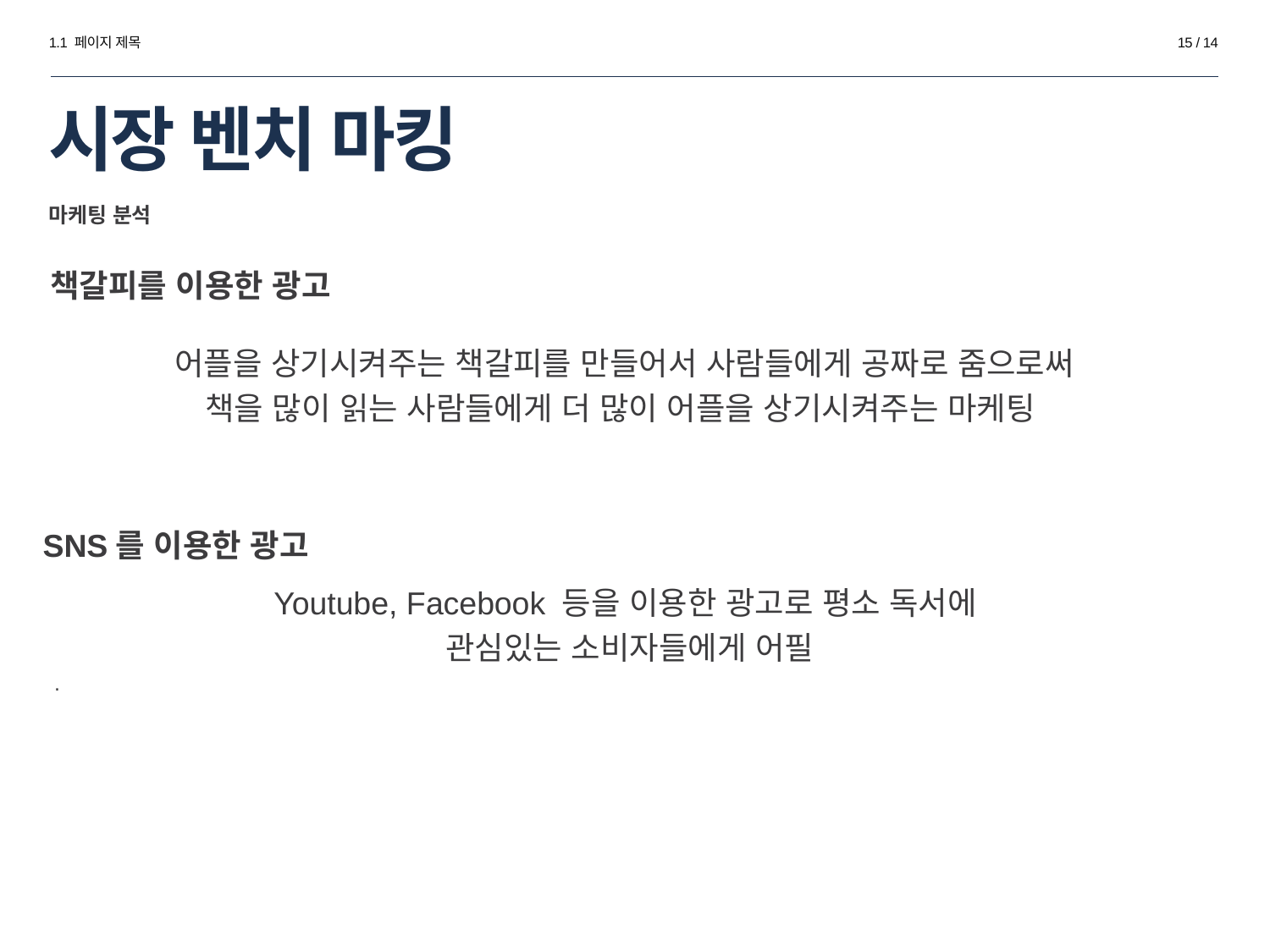

1.1 페이지 제목
15 / 14
# 시장 벤치 마킹
마케팅 분석
책갈피를 이용한 광고
어플을 상기시켜주는 책갈피를 만들어서 사람들에게 공짜로 줌으로써
책을 많이 읽는 사람들에게 더 많이 어플을 상기시켜주는 마케팅
SNS를 이용한 광고
Youtube, Facebook 등을 이용한 광고로 평소 독서에
관심있는 소비자들에게 어필
.